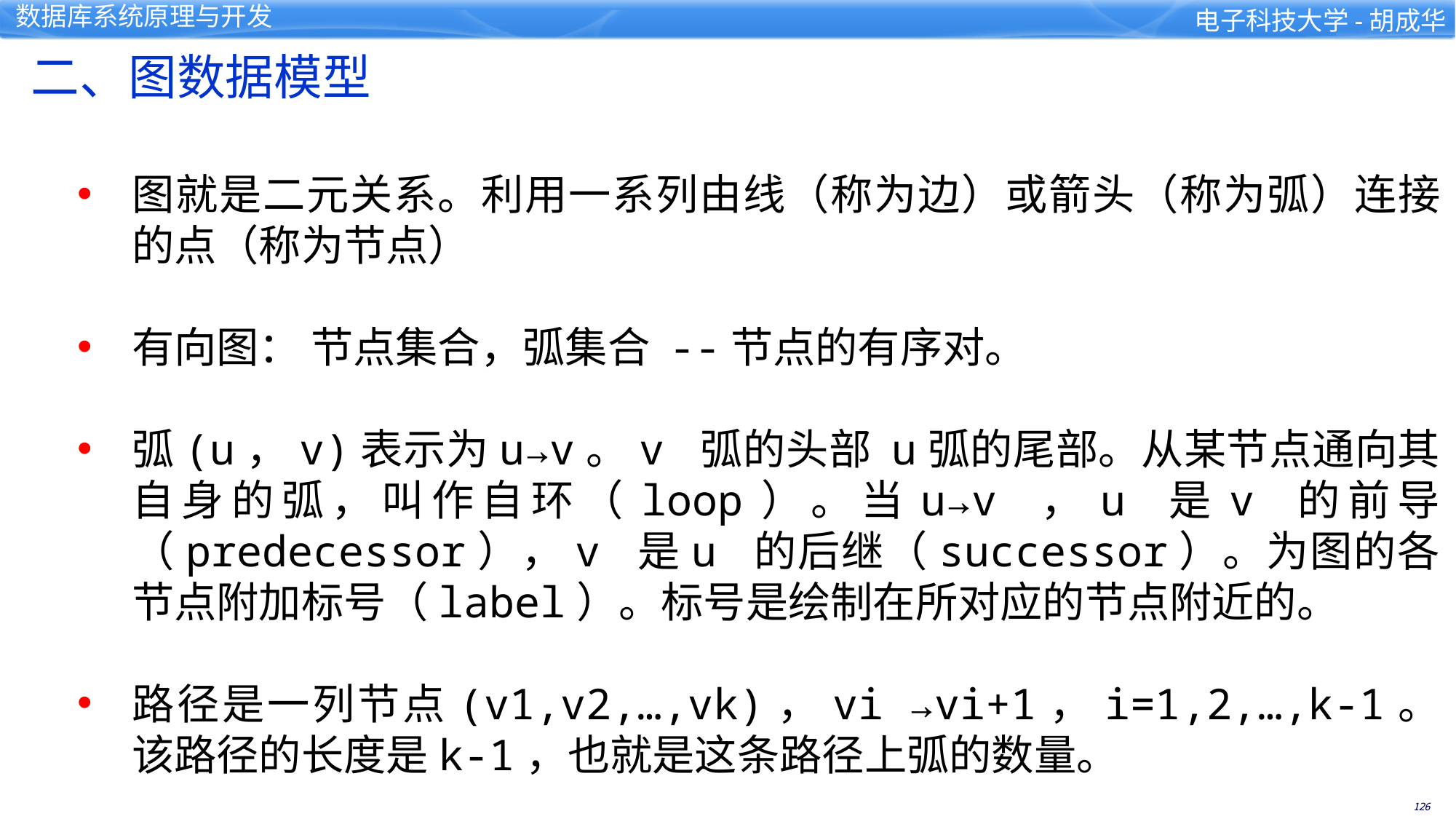

二、图数据模型
图就是二元关系。利用一系列由线（称为边）或箭头（称为弧）连接的点（称为节点）

有向图： 节点集合，弧集合 --节点的有序对。

弧(u，v)表示为u→v。v 弧的头部 u弧的尾部。从某节点通向其自身的弧，叫作自环（loop）。当u→v ，u 是v 的前导（predecessor），v 是u 的后继（successor）。为图的各节点附加标号（label）。标号是绘制在所对应的节点附近的。

路径是一列节点(v1,v2,…,vk)，vi →vi+1，i=1,2,…,k-1。该路径的长度是k-1，也就是这条路径上弧的数量。